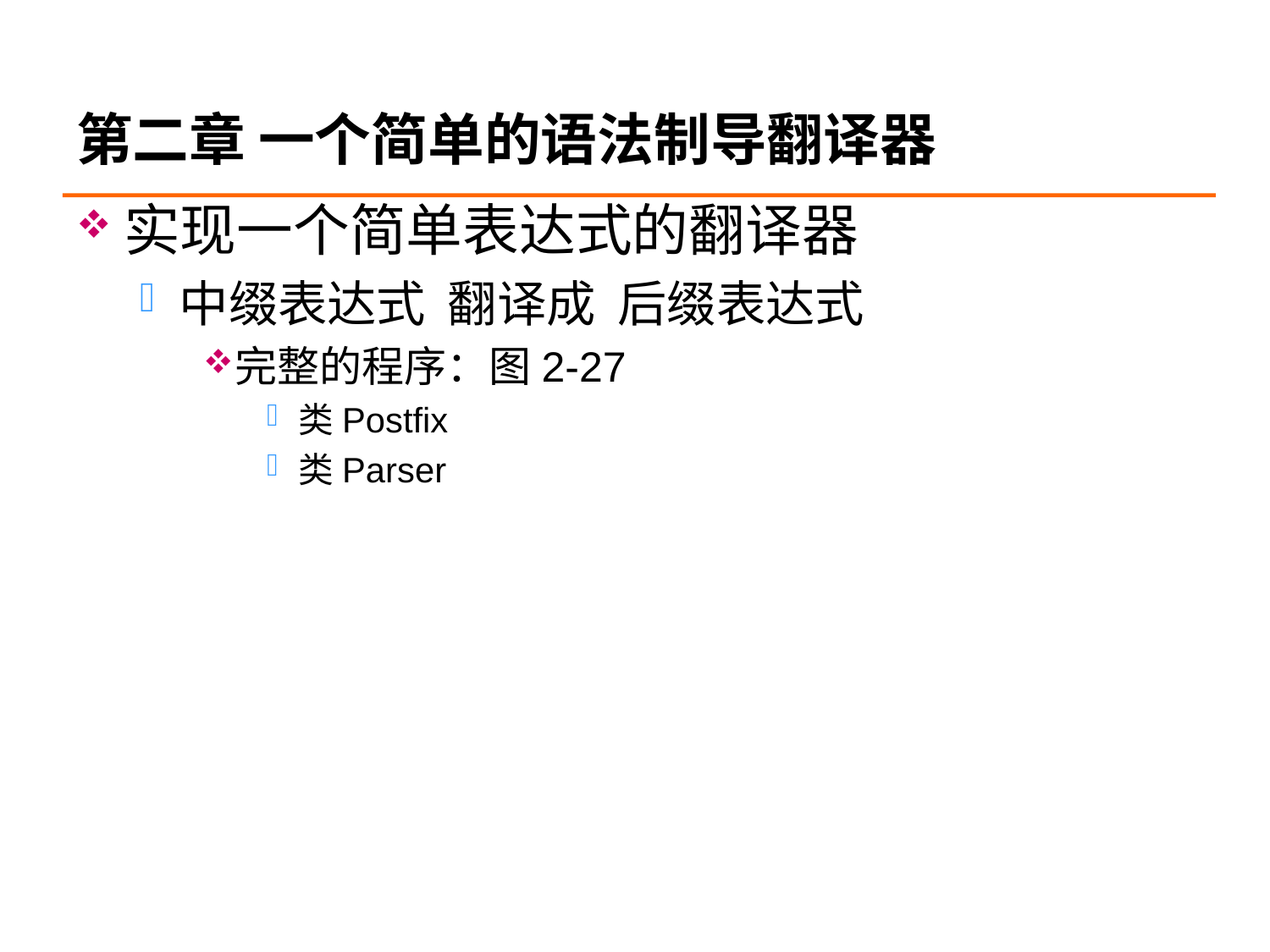

# 第二章 一个简单的语法制导翻译器
实现一个简单表达式的翻译器
中缀表达式  翻译成  后缀表达式
完整的程序：图2-27
类Postfix
类Parser